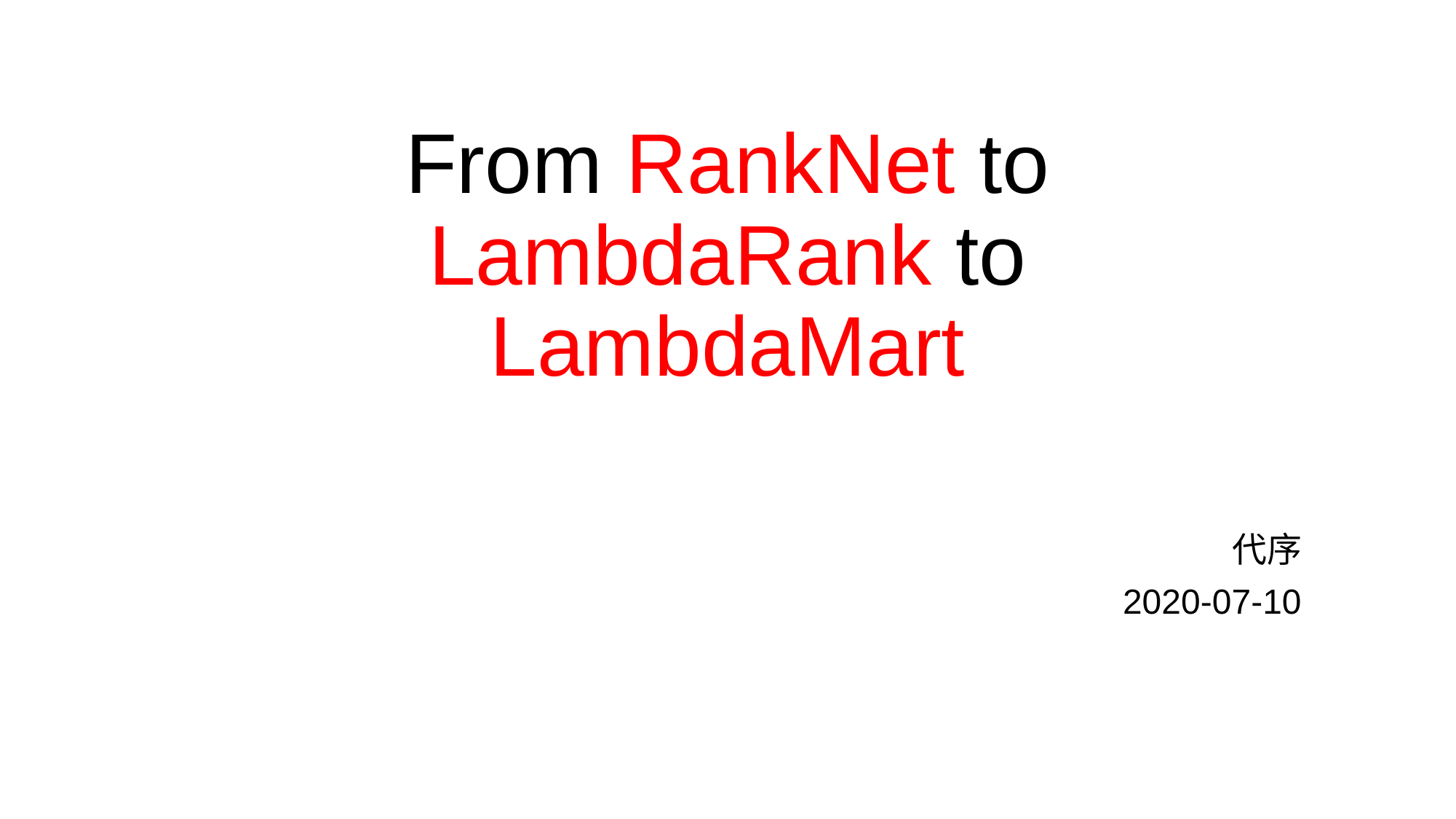

# From RankNet to LambdaRank to LambdaMart
代序
2020-07-10